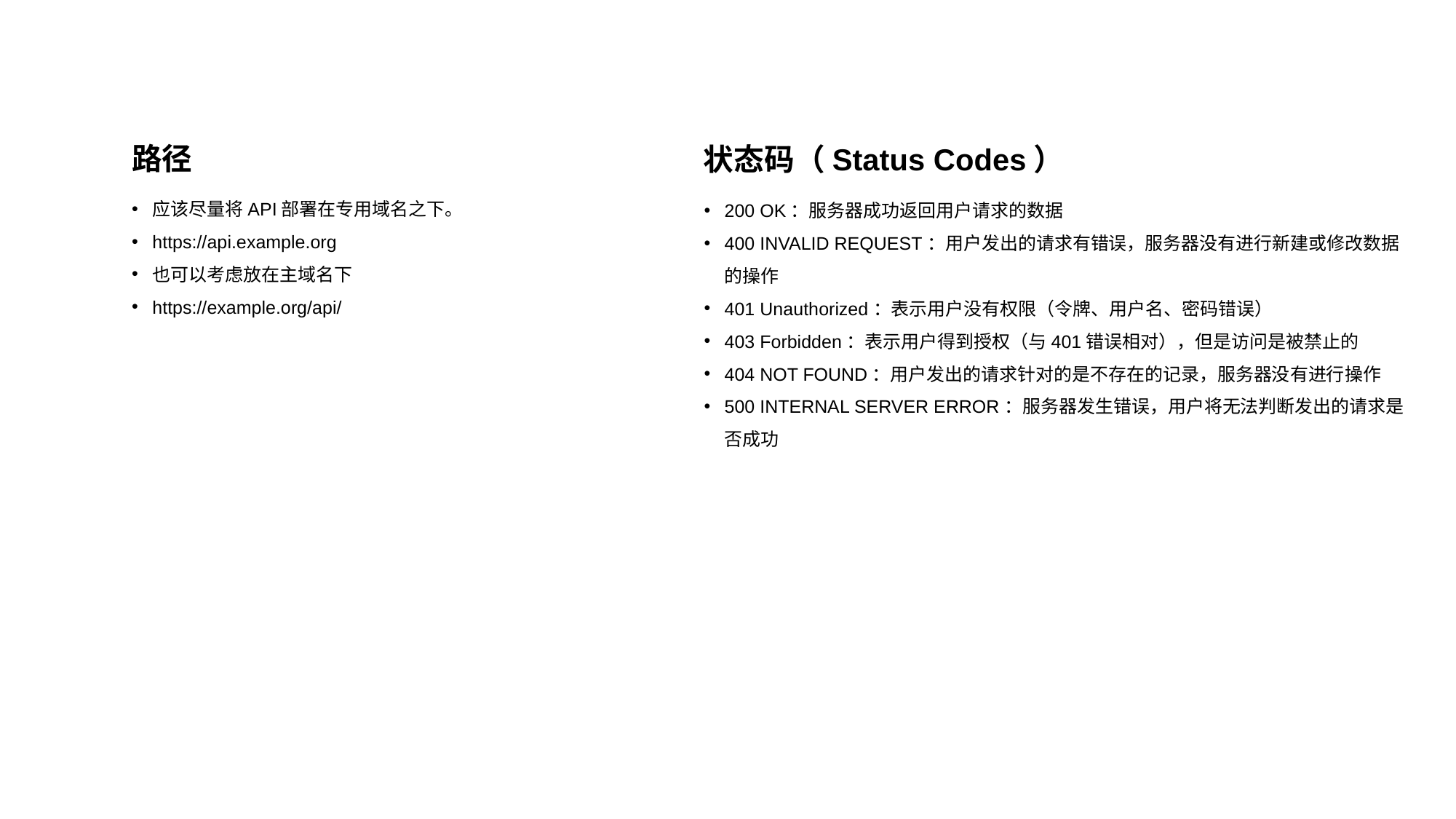

路径
Text here
状态码（Status Codes）
应该尽量将API部署在专用域名之下。
https://api.example.org
也可以考虑放在主域名下
https://example.org/api/
Supporting text here.
……
200 OK：服务器成功返回用户请求的数据
400 INVALID REQUEST：用户发出的请求有错误，服务器没有进行新建或修改数据的操作
401 Unauthorized：表示用户没有权限（令牌、用户名、密码错误）
403 Forbidden：表示用户得到授权（与401错误相对），但是访问是被禁止的
404 NOT FOUND：用户发出的请求针对的是不存在的记录，服务器没有进行操作
500 INTERNAL SERVER ERROR：服务器发生错误，用户将无法判断发出的请求是否成功